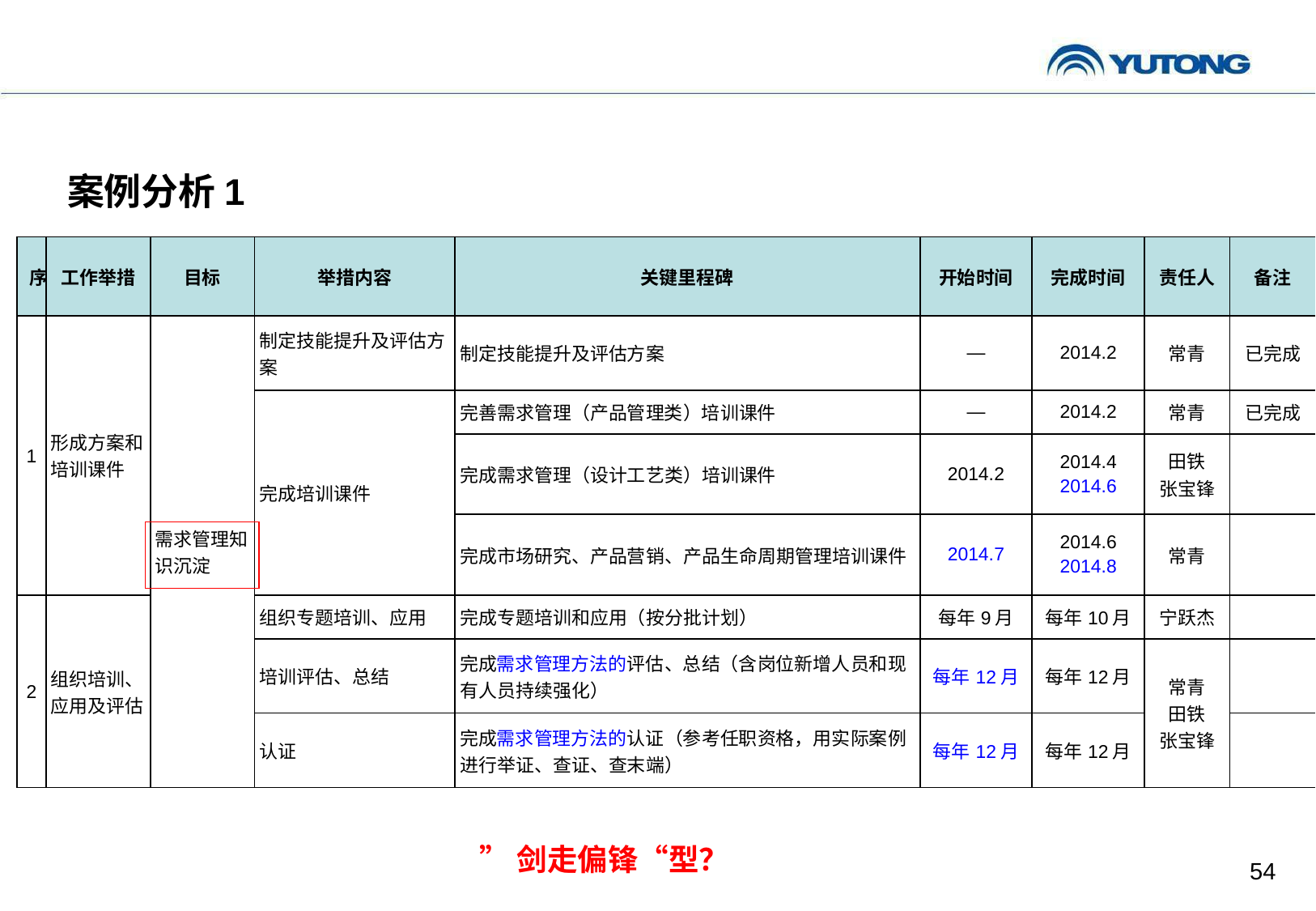

案例分析1
| 序 | 工作举措 | 目标 | 举措内容 | 关键里程碑 | 开始时间 | 完成时间 | 责任人 | 备注 |
| --- | --- | --- | --- | --- | --- | --- | --- | --- |
| 1 | 形成方案和培训课件 | 需求管理知识沉淀 | 制定技能提升及评估方案 | 制定技能提升及评估方案 | — | 2014.2 | 常青 | 已完成 |
|  |  |  | 完成培训课件 | 完善需求管理（产品管理类）培训课件 | — | 2014.2 | 常青 | 已完成 |
|  |  |  |  | 完成需求管理（设计工艺类）培训课件 | 2014.2 | 2014.4 2014.6 | 田铁 张宝锋 |  |
|  |  |  |  | 完成市场研究、产品营销、产品生命周期管理培训课件 | 2014.7 | 2014.6 2014.8 | 常青 |  |
| 2 | 组织培训、应用及评估 |  | 组织专题培训、应用 | 完成专题培训和应用（按分批计划） | 每年9月 | 每年10月 | 宁跃杰 |  |
|  |  |  | 培训评估、总结 | 完成需求管理方法的评估、总结（含岗位新增人员和现有人员持续强化） | 每年12月 | 每年12月 | 常青 田铁 张宝锋 |  |
|  |  |  | 认证 | 完成需求管理方法的认证（参考任职资格，用实际案例进行举证、查证、查末端） | 每年12月 | 每年12月 |  |  |

”剑走偏锋“型？
54